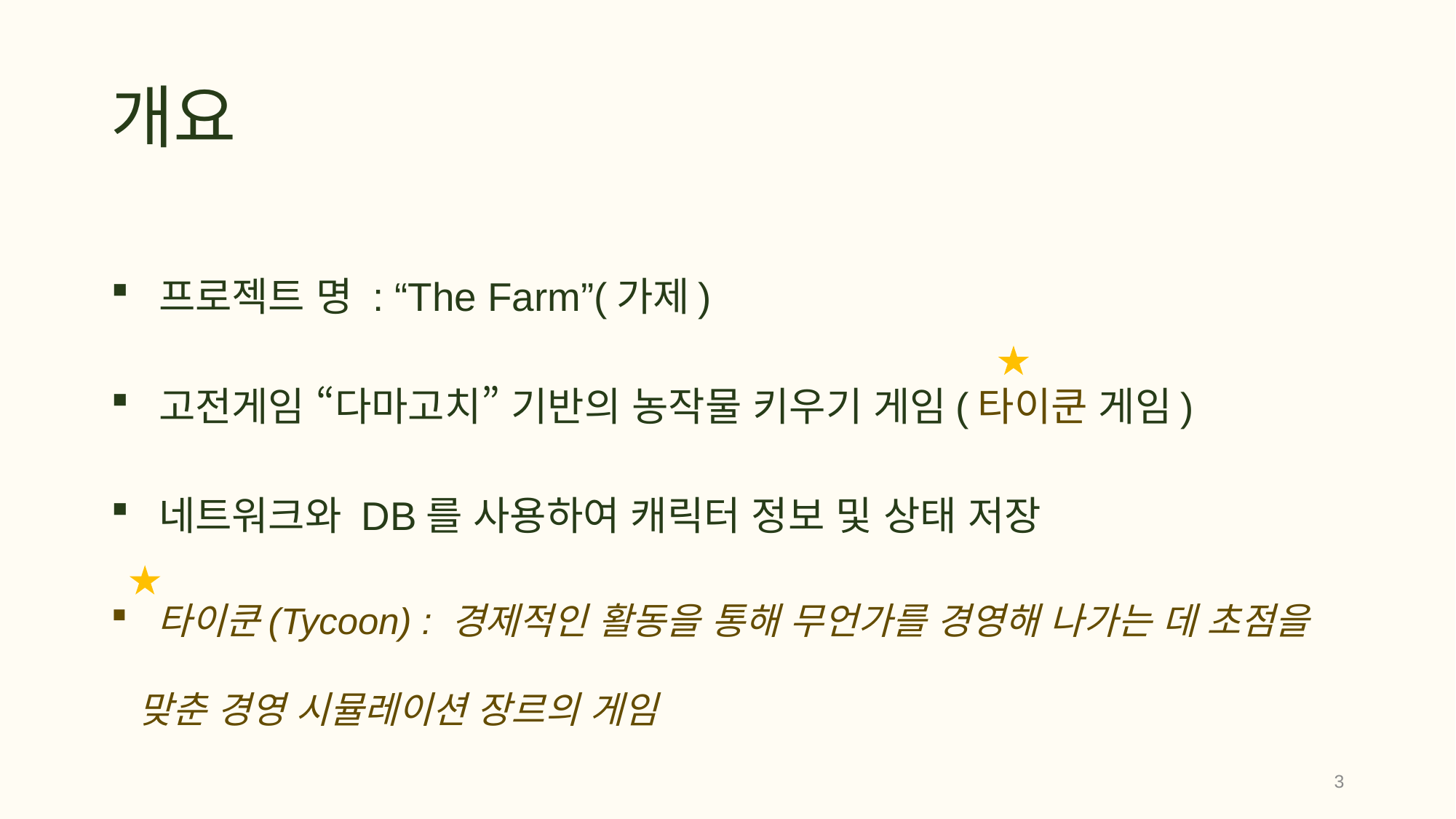

# 개요
 프로젝트 명 : “The Farm”(가제)
 고전게임 “다마고치” 기반의 농작물 키우기 게임(타이쿤 게임)
 네트워크와 DB를 사용하여 캐릭터 정보 및 상태 저장
 타이쿤(Tycoon) : 경제적인 활동을 통해 무언가를 경영해 나가는 데 초점을 맞춘 경영 시뮬레이션 장르의 게임

3